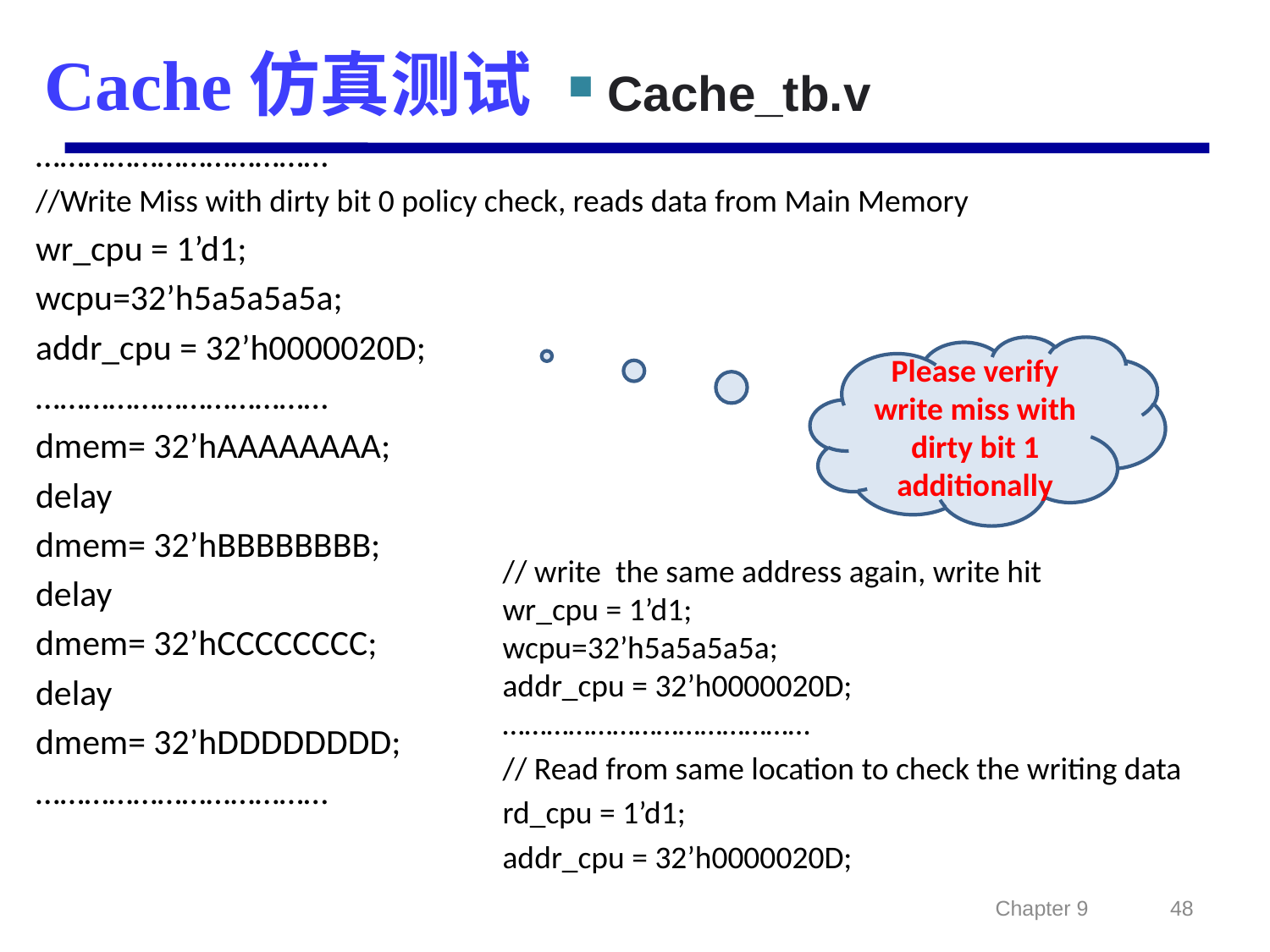

# Cache仿真测试
Cache_tb.v

………………………………
//Write Miss with dirty bit 0 policy check, reads data from Main Memory
wr_cpu = 1’d1;
wcpu=32’h5a5a5a5a;
addr_cpu = 32’h0000020D;
………………………………
dmem= 32’hAAAAAAAA;
delay
dmem= 32’hBBBBBBBB;
delay
dmem= 32’hCCCCCCCC;
delay
dmem= 32’hDDDDDDDD;
………………………………

Please verify write miss with dirty bit 1 additionally
// write  the same address again, write hit
wr_cpu = 1’d1;
wcpu=32’h5a5a5a5a;
addr_cpu = 32’h0000020D;
……………………………………
// Read from same location to check the writing data
rd_cpu = 1’d1;
addr_cpu = 32’h0000020D;

Chapter 9
48